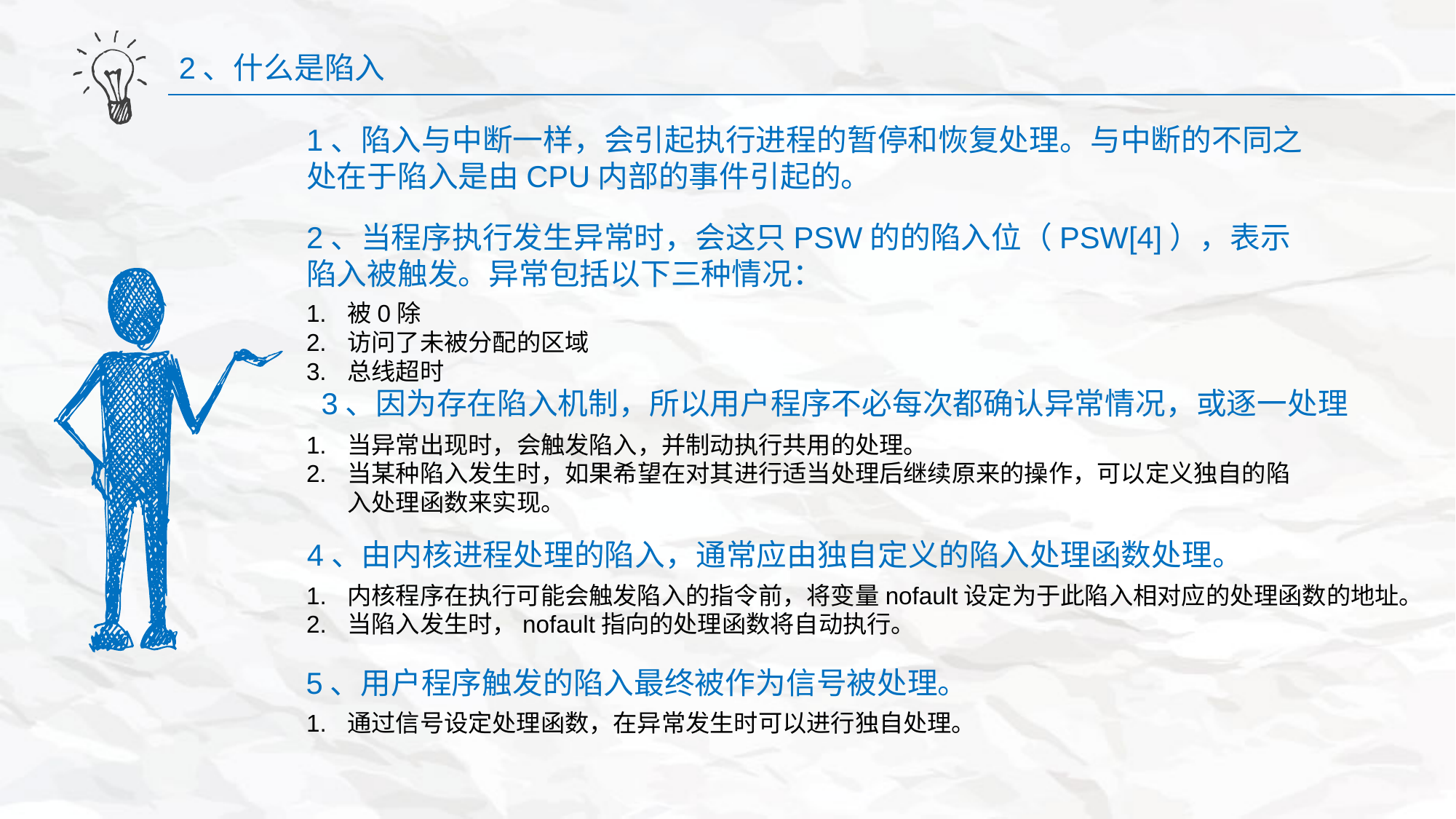

2、什么是陷入
1、陷入与中断一样，会引起执行进程的暂停和恢复处理。与中断的不同之处在于陷入是由CPU内部的事件引起的。
2、当程序执行发生异常时，会这只PSW的的陷入位（PSW[4]），表示陷入被触发。异常包括以下三种情况：
被0除
访问了未被分配的区域
总线超时
3、因为存在陷入机制，所以用户程序不必每次都确认异常情况，或逐一处理
当异常出现时，会触发陷入，并制动执行共用的处理。
当某种陷入发生时，如果希望在对其进行适当处理后继续原来的操作，可以定义独自的陷入处理函数来实现。

4、由内核进程处理的陷入，通常应由独自定义的陷入处理函数处理。
内核程序在执行可能会触发陷入的指令前，将变量nofault设定为于此陷入相对应的处理函数的地址。
当陷入发生时，nofault指向的处理函数将自动执行。
5、用户程序触发的陷入最终被作为信号被处理。
通过信号设定处理函数，在异常发生时可以进行独自处理。